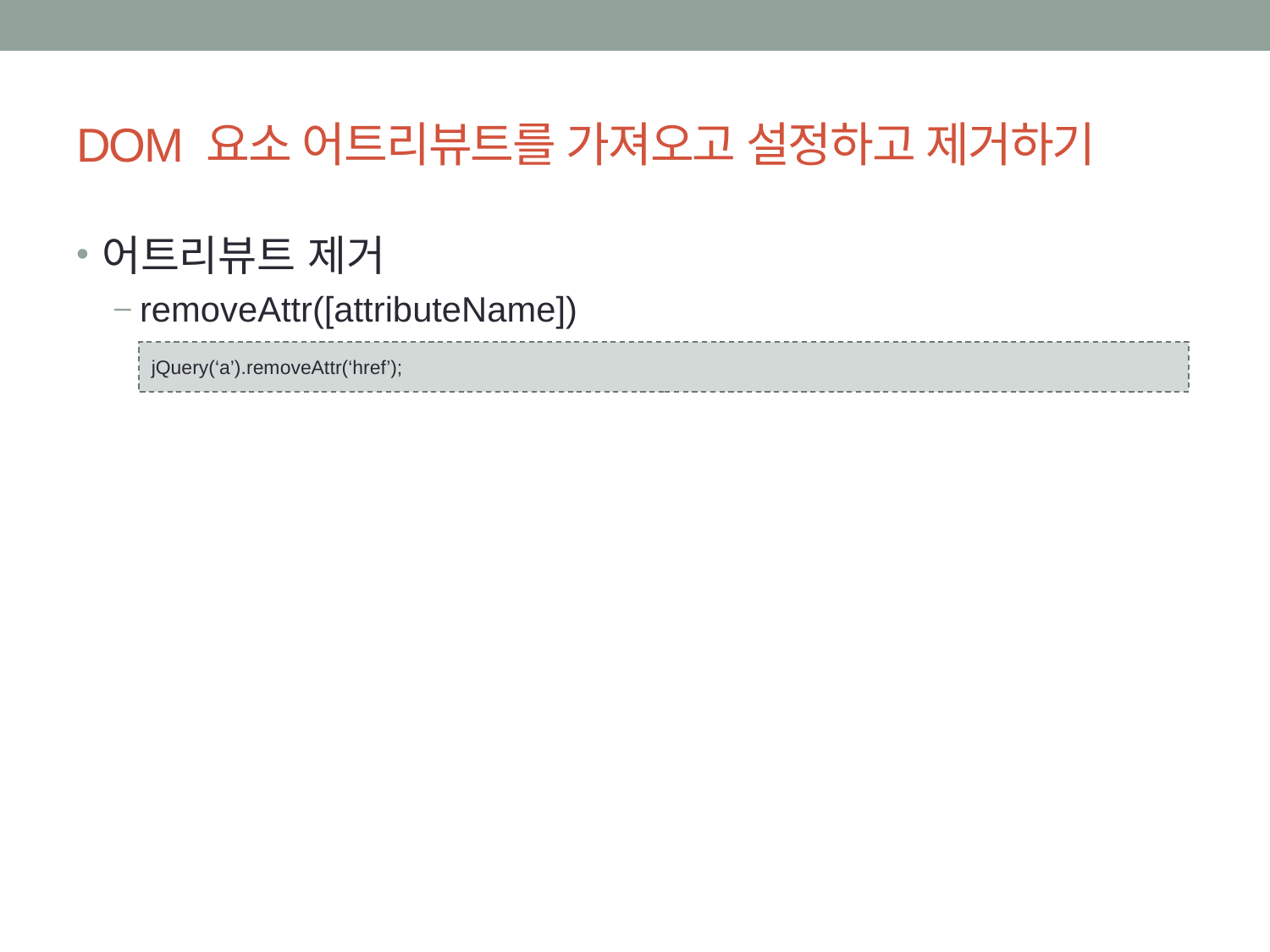

# DOM 요소 어트리뷰트를 가져오고 설정하고 제거하기
어트리뷰트 제거
removeAttr([attributeName])

jQuery(‘a’).removeAttr(‘href’);